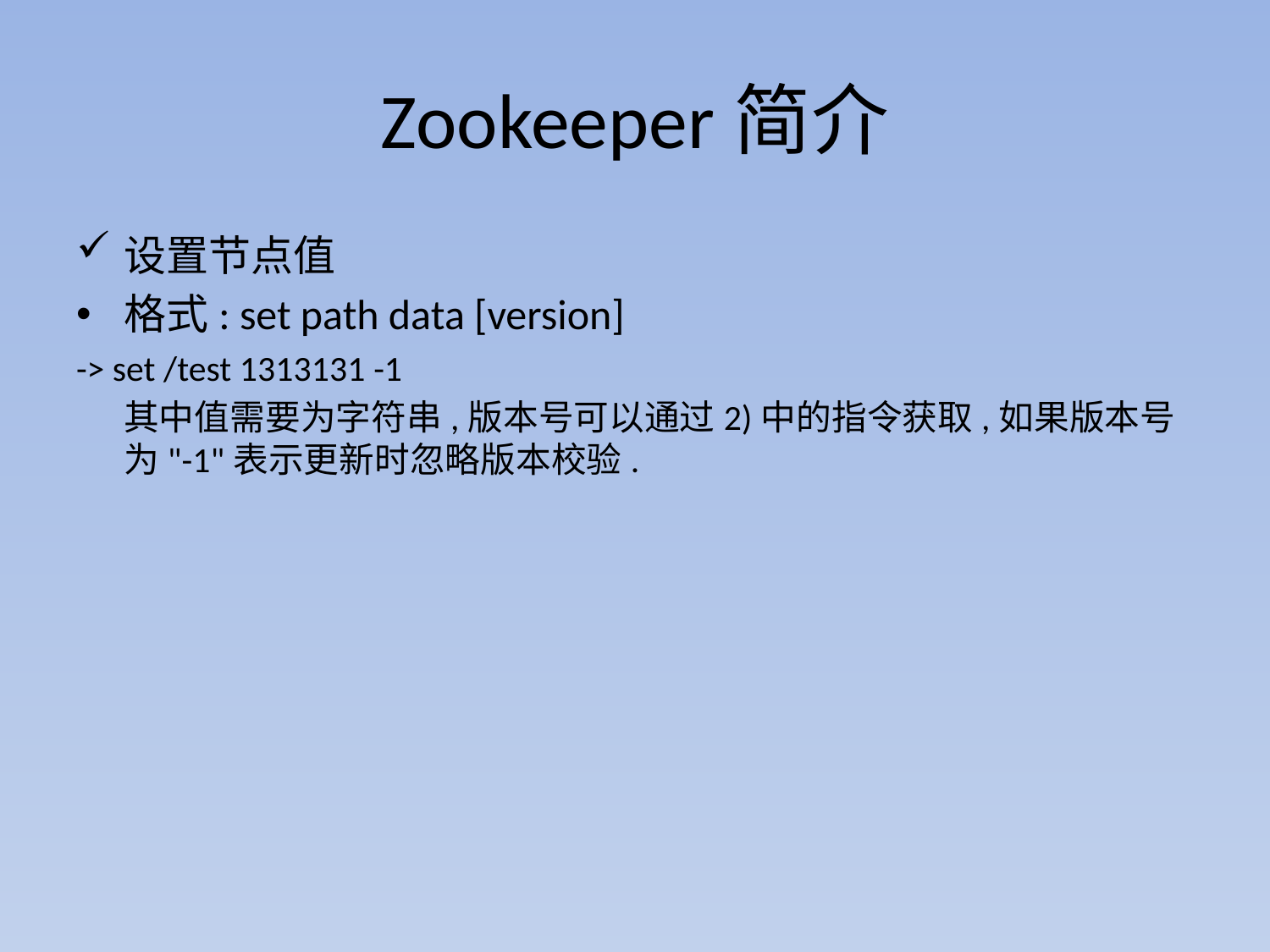

# Zookeeper简介
设置节点值
格式: set path data [version]
-> set /test 1313131 -1
	其中值需要为字符串,版本号可以通过2)中的指令获取,如果版本号为"-1"表示更新时忽略版本校验.